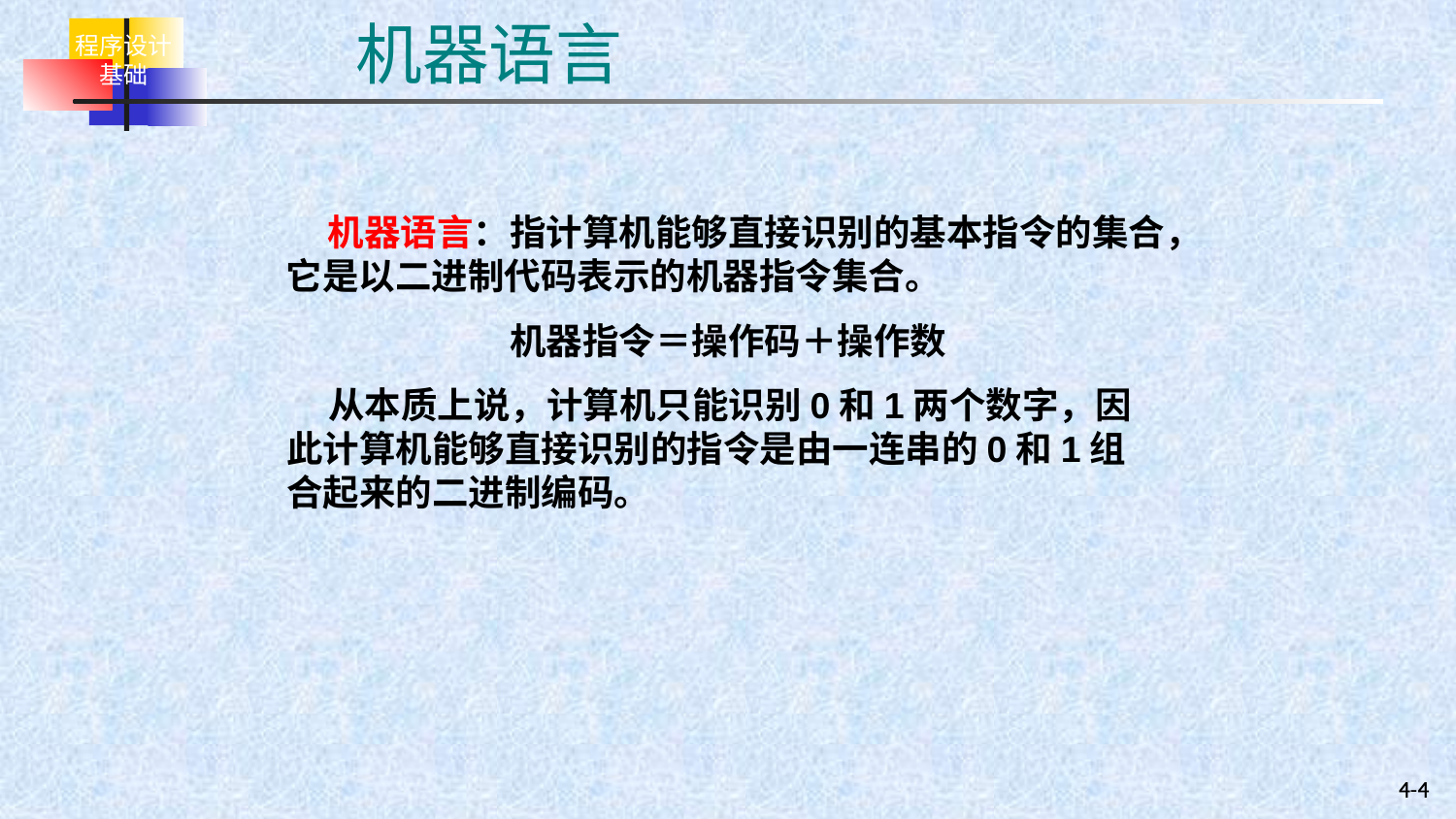

# 机器语言
    机器语言：指计算机能够直接识别的基本指令的集合，它是以二进制代码表示的机器指令集合。
机器指令＝操作码＋操作数
    从本质上说，计算机只能识别0和1两个数字，因此计算机能够直接识别的指令是由一连串的0和1组合起来的二进制编码。
4-4